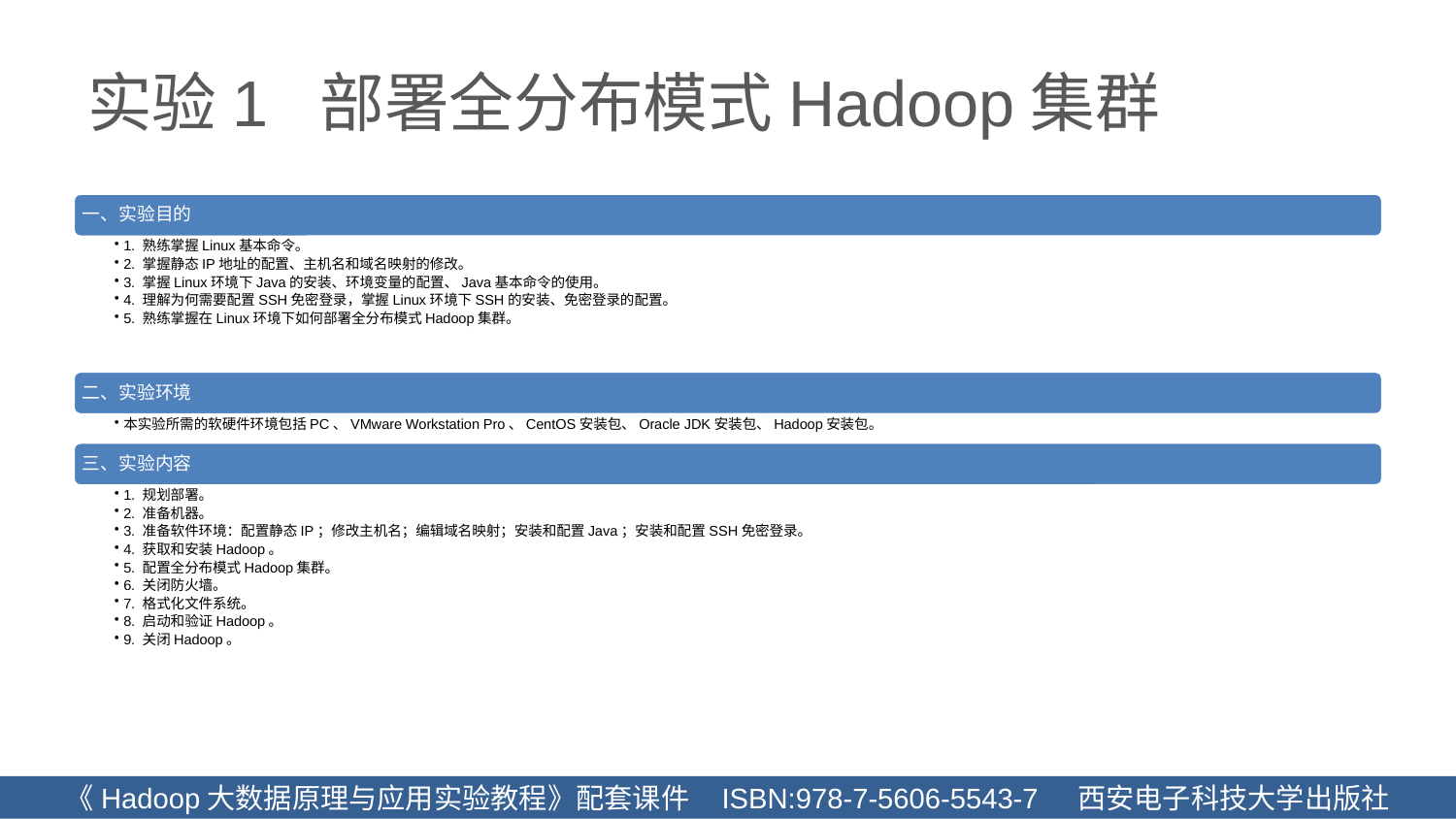

# 实验1  部署全分布模式Hadoop集群
一、实验目的
1. 熟练掌握Linux基本命令。
2. 掌握静态IP地址的配置、主机名和域名映射的修改。
3. 掌握Linux环境下Java的安装、环境变量的配置、Java基本命令的使用。
4. 理解为何需要配置SSH免密登录，掌握Linux环境下SSH的安装、免密登录的配置。
5. 熟练掌握在Linux环境下如何部署全分布模式Hadoop集群。
二、实验环境
本实验所需的软硬件环境包括PC、VMware Workstation Pro、CentOS安装包、Oracle JDK安装包、Hadoop安装包。
三、实验内容
1. 规划部署。
2. 准备机器。
3. 准备软件环境：配置静态IP；修改主机名；编辑域名映射；安装和配置Java；安装和配置SSH免密登录。
4. 获取和安装Hadoop。
5. 配置全分布模式Hadoop集群。
6. 关闭防火墙。
7. 格式化文件系统。
8. 启动和验证Hadoop。
9. 关闭Hadoop。